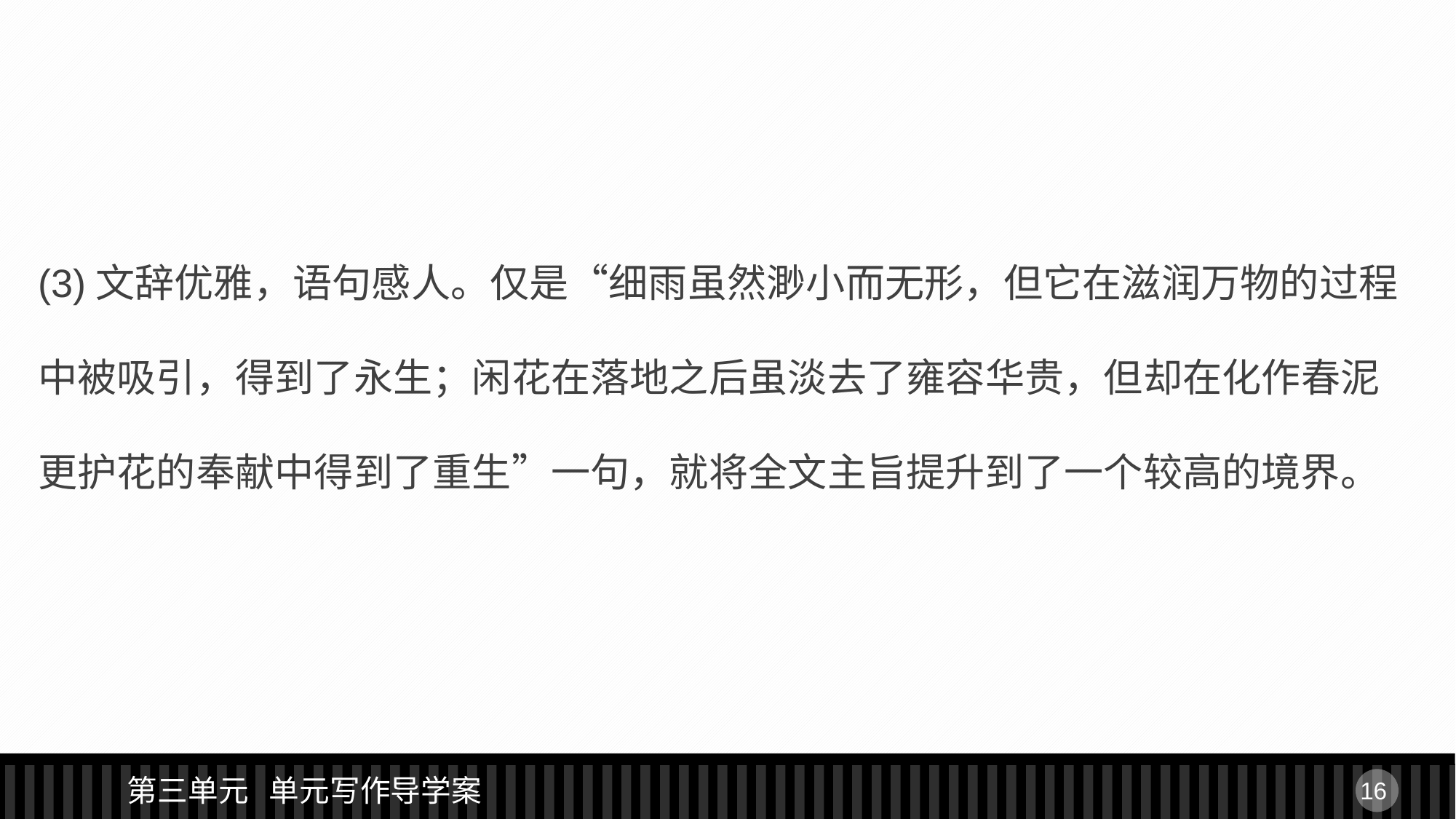

(3)文辞优雅，语句感人。仅是“细雨虽然渺小而无形，但它在滋润万物的过程中被吸引，得到了永生；闲花在落地之后虽淡去了雍容华贵，但却在化作春泥更护花的奉献中得到了重生”一句，就将全文主旨提升到了一个较高的境界。